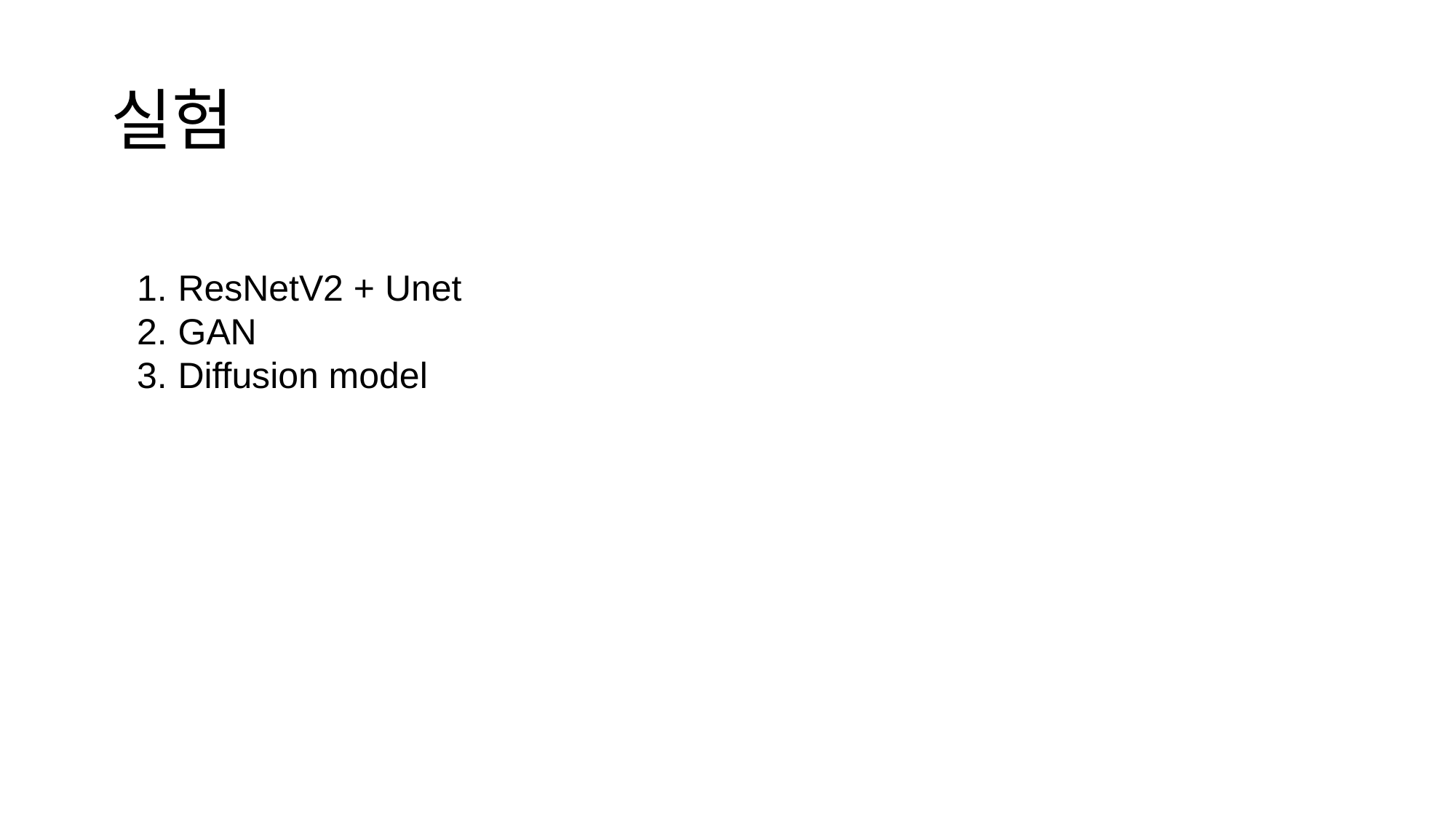

# 실험

ResNetV2 + Unet
GAN
Diffusion model